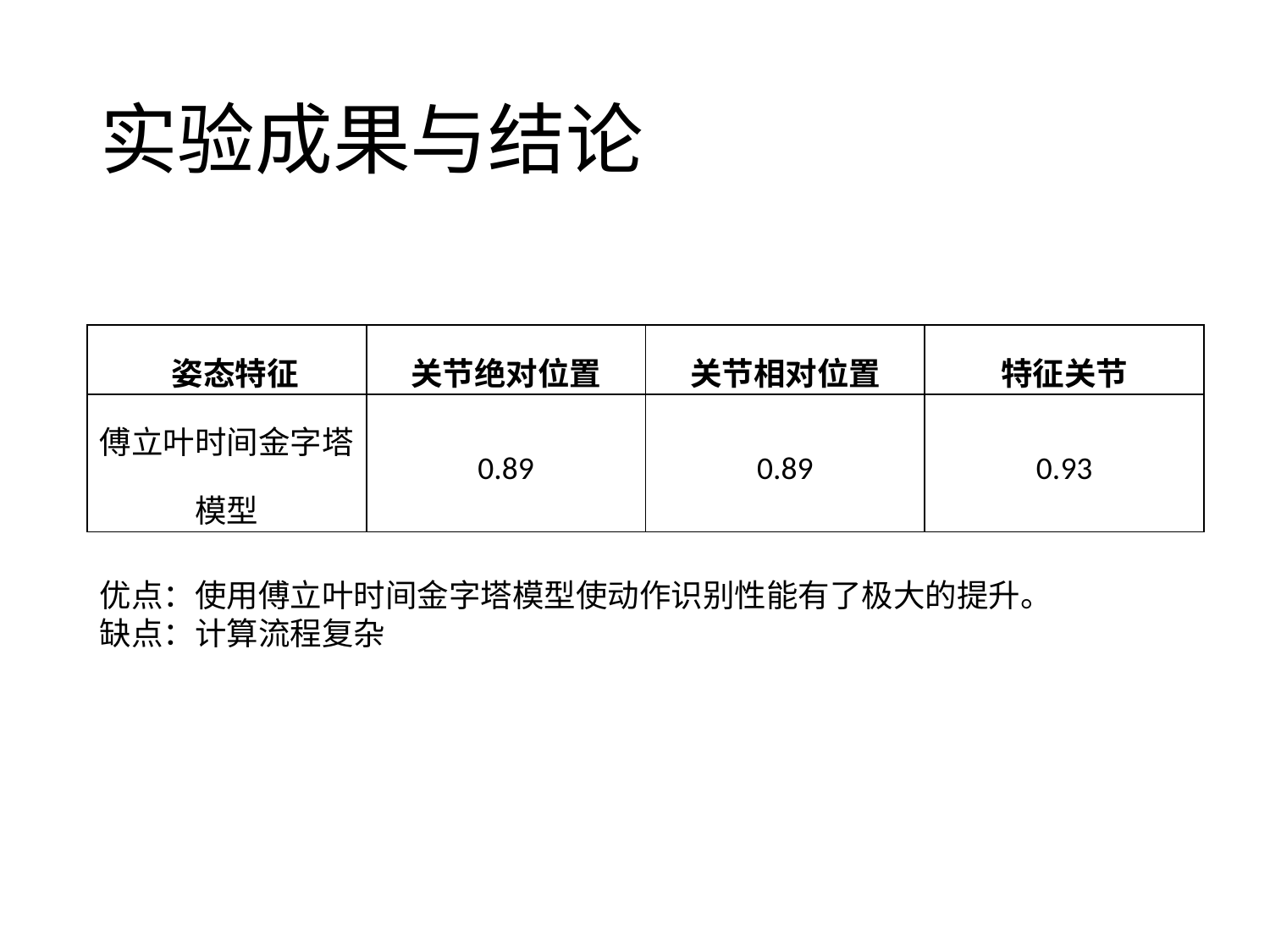

# 实验成果与结论
| 姿态特征 | 关节绝对位置 | 关节相对位置 | 特征关节 |
| --- | --- | --- | --- |
| 傅立叶时间金字塔模型 | 0.89 | 0.89 | 0.93 |
优点：使用傅立叶时间金字塔模型使动作识别性能有了极大的提升。
缺点：计算流程复杂